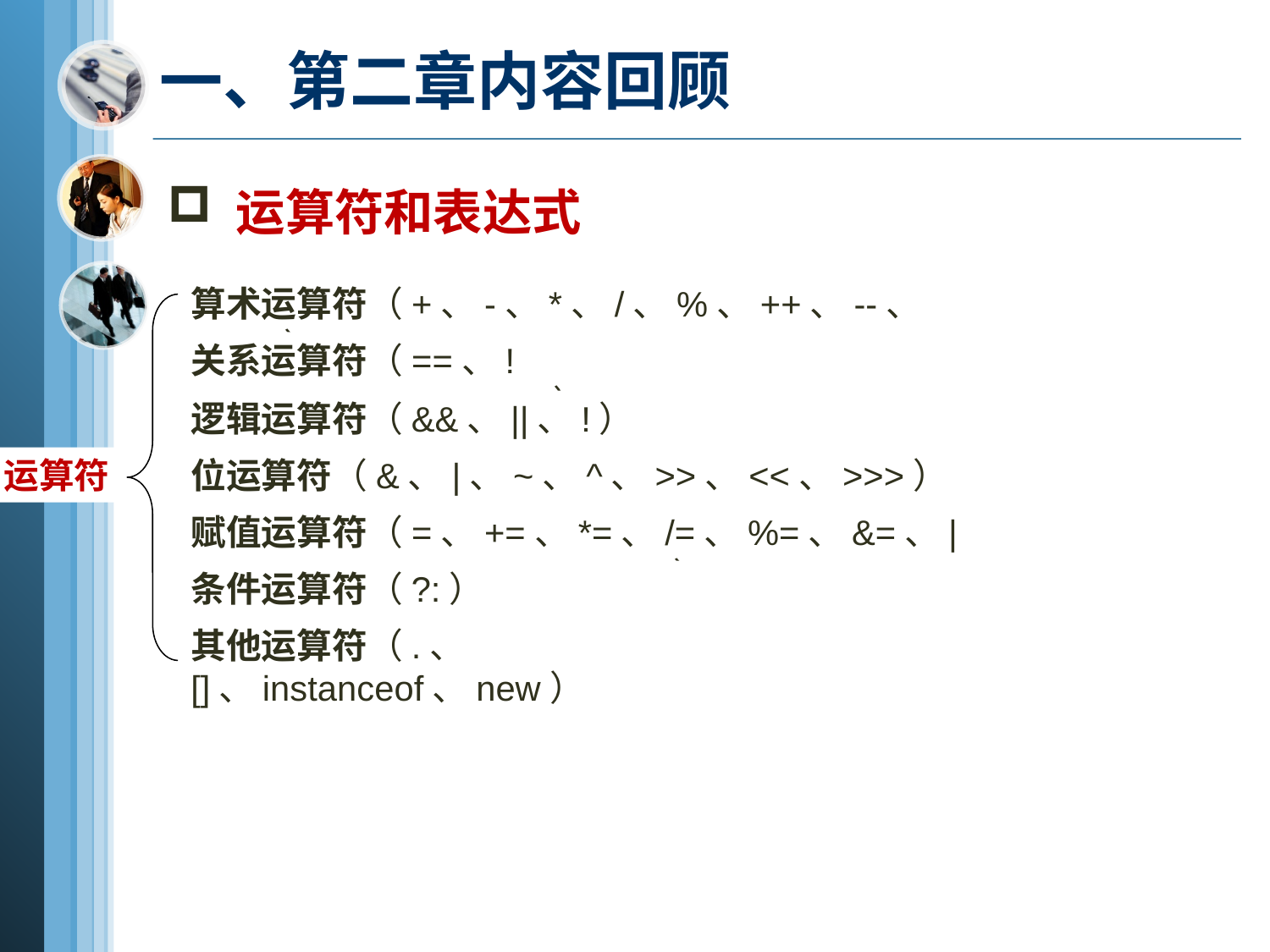

# 一、第二章内容回顾
 运算符和表达式
算术运算符（+、-、*、/、%、++、--、+、-）

关系运算符（==、!=、>、>=、<、<=）
逻辑运算符（&&、||、!）
运算符
位运算符（&、|、~、^、>>、<<、>>>）
赋值运算符（=、+=、*=、/=、%=、&=、|=、^=、>>=、<<=、>>>=）
条件运算符（?:）
其他运算符（.、[]、instanceof、new）